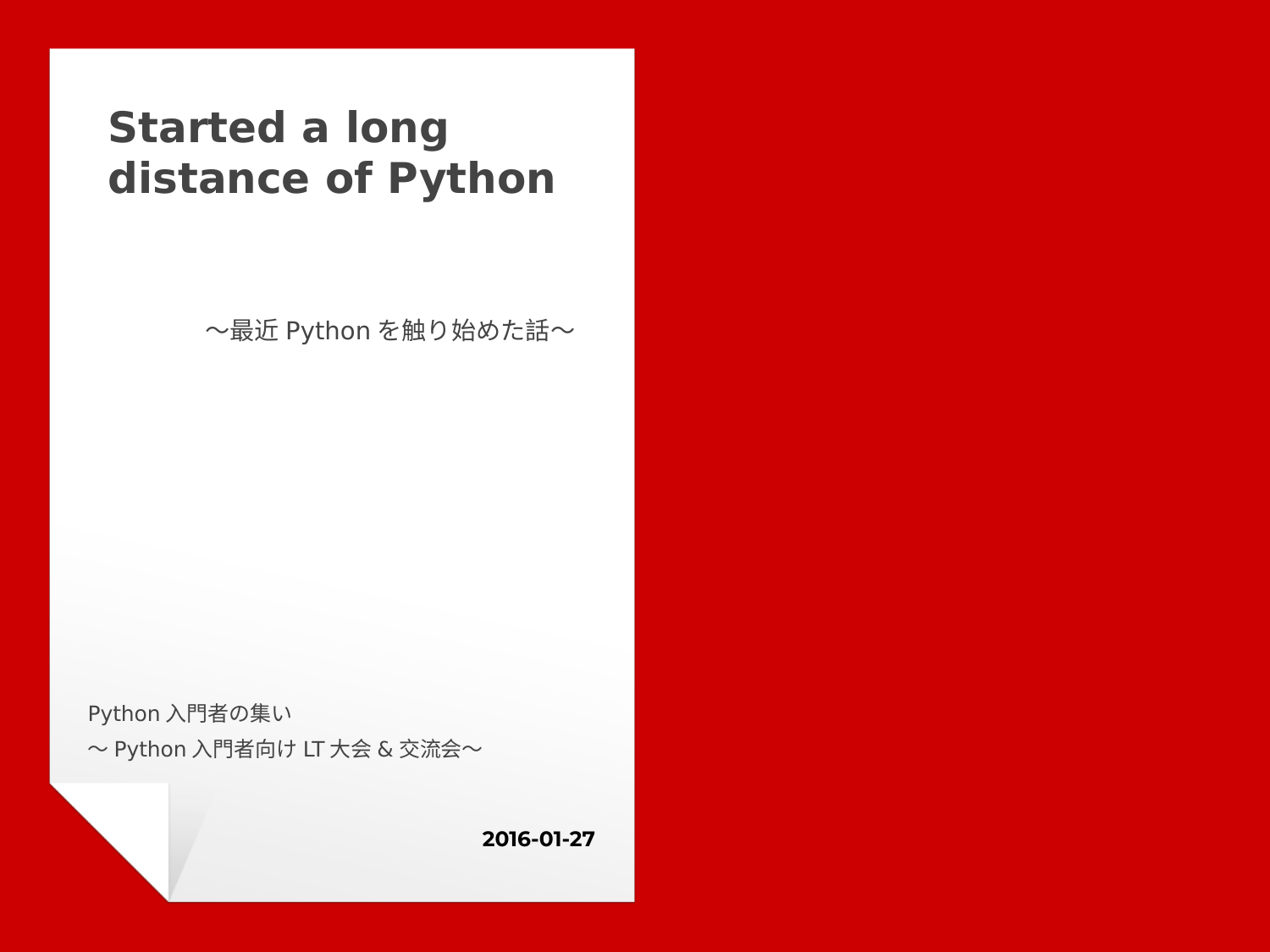

# Started a long distance of Python
〜最近Pythonを触り始めた話〜
Python入門者の集い
～Python入門者向けLT大会&交流会～

2016-01-27